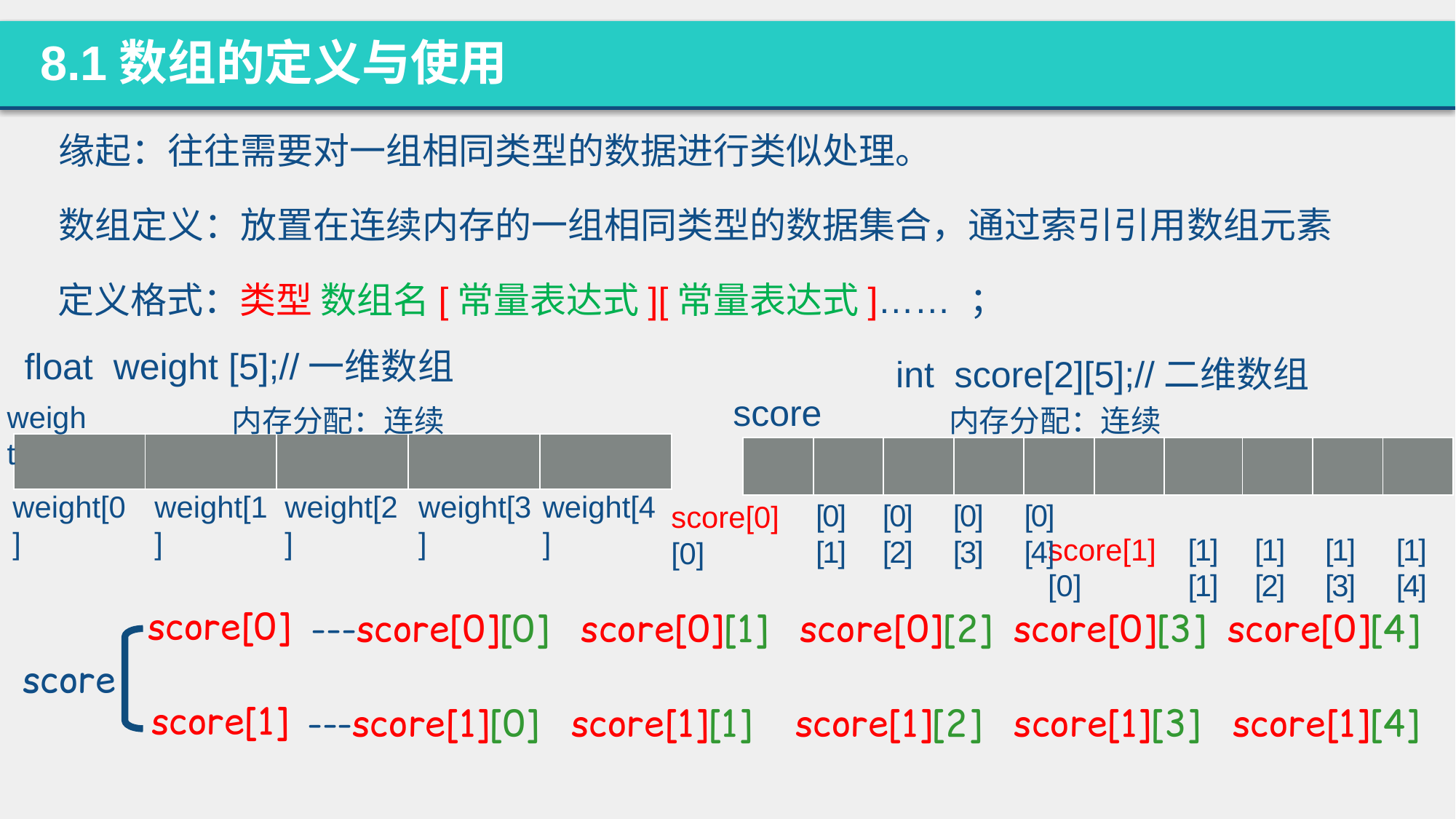

8.1数组的定义与使用
缘起：往往需要对一组相同类型的数据进行类似处理。
数组定义：放置在连续内存的一组相同类型的数据集合，通过索引引用数组元素
定义格式：类型 数组名[常量表达式][常量表达式]…… ；
float  weight [5];//一维数组
int  score[2][5];//二维数组
score
weight
内存分配：连续
内存分配：连续
|  |  |  |  |  |
| --- | --- | --- | --- | --- |
|  |  |  |  |  |  |  |  |  |  |
| --- | --- | --- | --- | --- | --- | --- | --- | --- | --- |
weight[0]
weight[1]
weight[2]
weight[3]
weight[4]
[0][1]
[0][2]
[0][3]
[0][4]
score[0][0]
score[1][0]
[1][1]
[1][2]
[1][3]
[1][4]
score[0]
---score[0][0]   score[0][1]   score[0][2]  score[0][3]  score[0][4]

score
score[1]
---score[1][0]   score[1][1]    score[1][2]   score[1][3]   score[1][4]